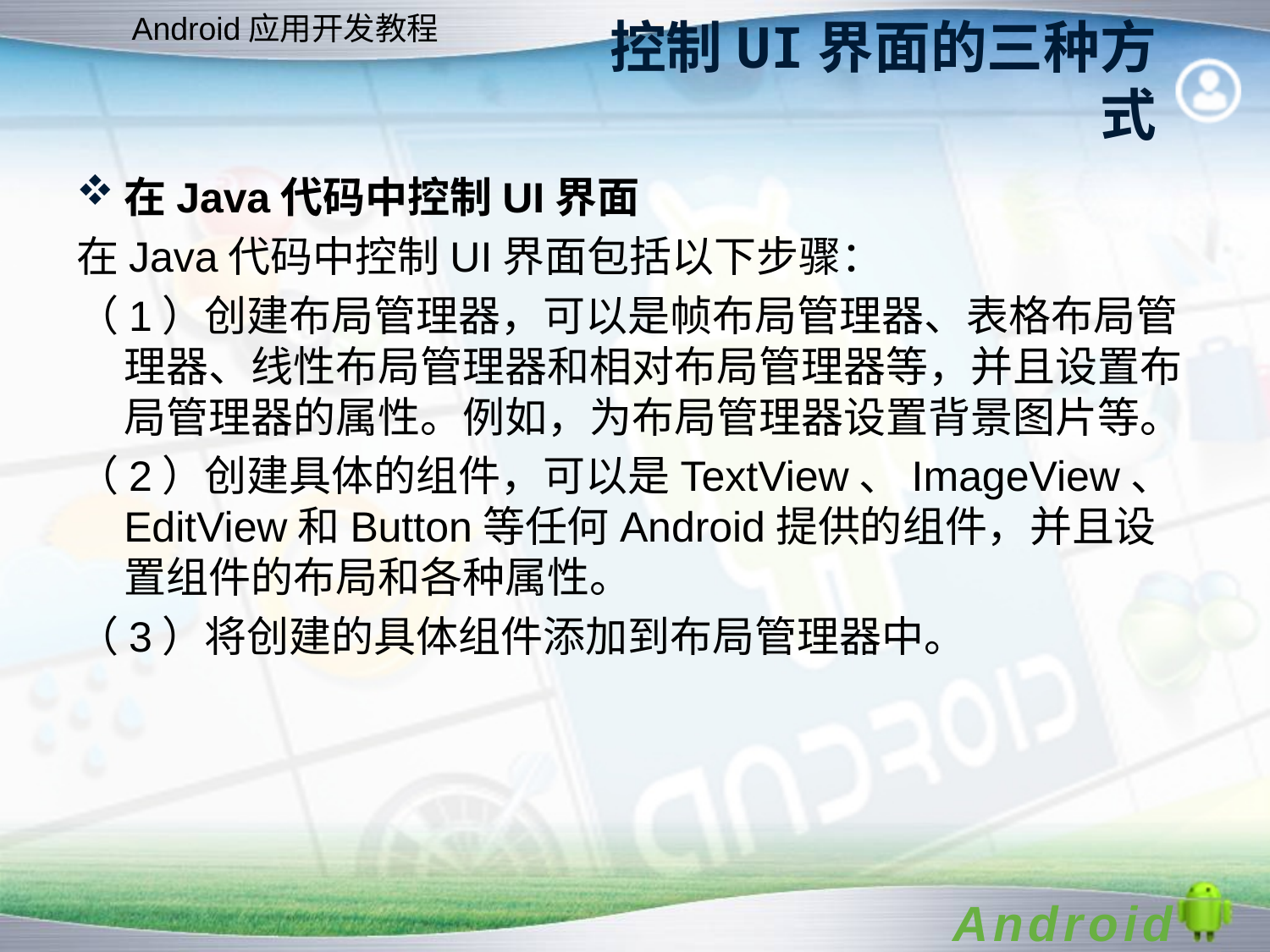

控制UI界面的三种方式
在Java代码中控制UI界面
在Java代码中控制UI界面包括以下步骤：
（1）创建布局管理器，可以是帧布局管理器、表格布局管理器、线性布局管理器和相对布局管理器等，并且设置布局管理器的属性。例如，为布局管理器设置背景图片等。
（2）创建具体的组件，可以是TextView、ImageView、EditView和Button等任何Android提供的组件，并且设置组件的布局和各种属性。
（3）将创建的具体组件添加到布局管理器中。